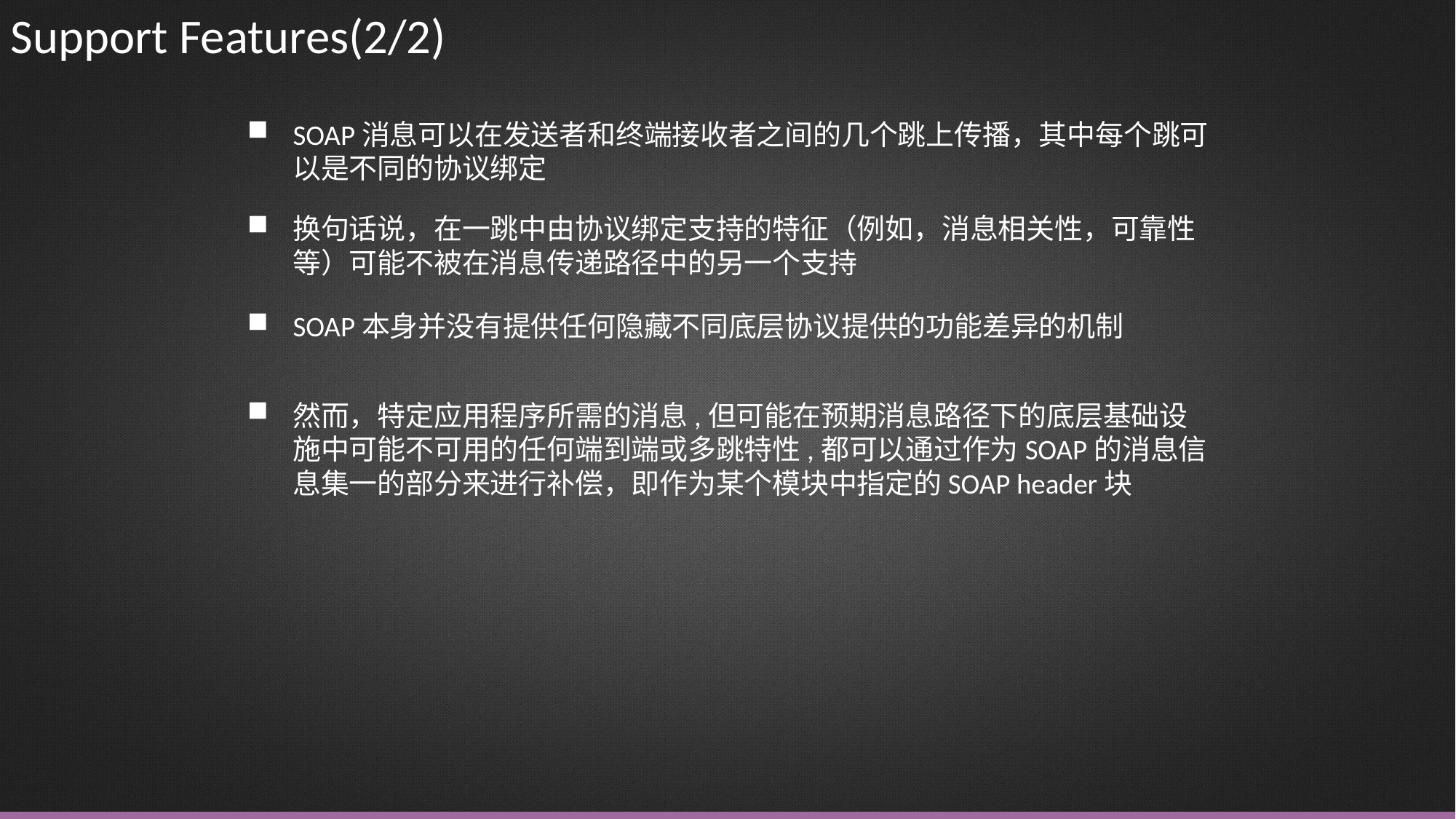

Support Features(2/2)
SOAP消息可以在发送者和终端接收者之间的几个跳上传播，其中每个跳可以是不同的协议绑定
换句话说，在一跳中由协议绑定支持的特征（例如，消息相关性，可靠性等）可能不被在消息传递路径中的另一个支持
SOAP本身并没有提供任何隐藏不同底层协议提供的功能差异的机制
然而，特定应用程序所需的消息,但可能在预期消息路径下的底层基础设施中可能不可用的任何端到端或多跳特性,都可以通过作为SOAP的消息信息集一的部分来进行补偿，即作为某个模块中指定的SOAP header块